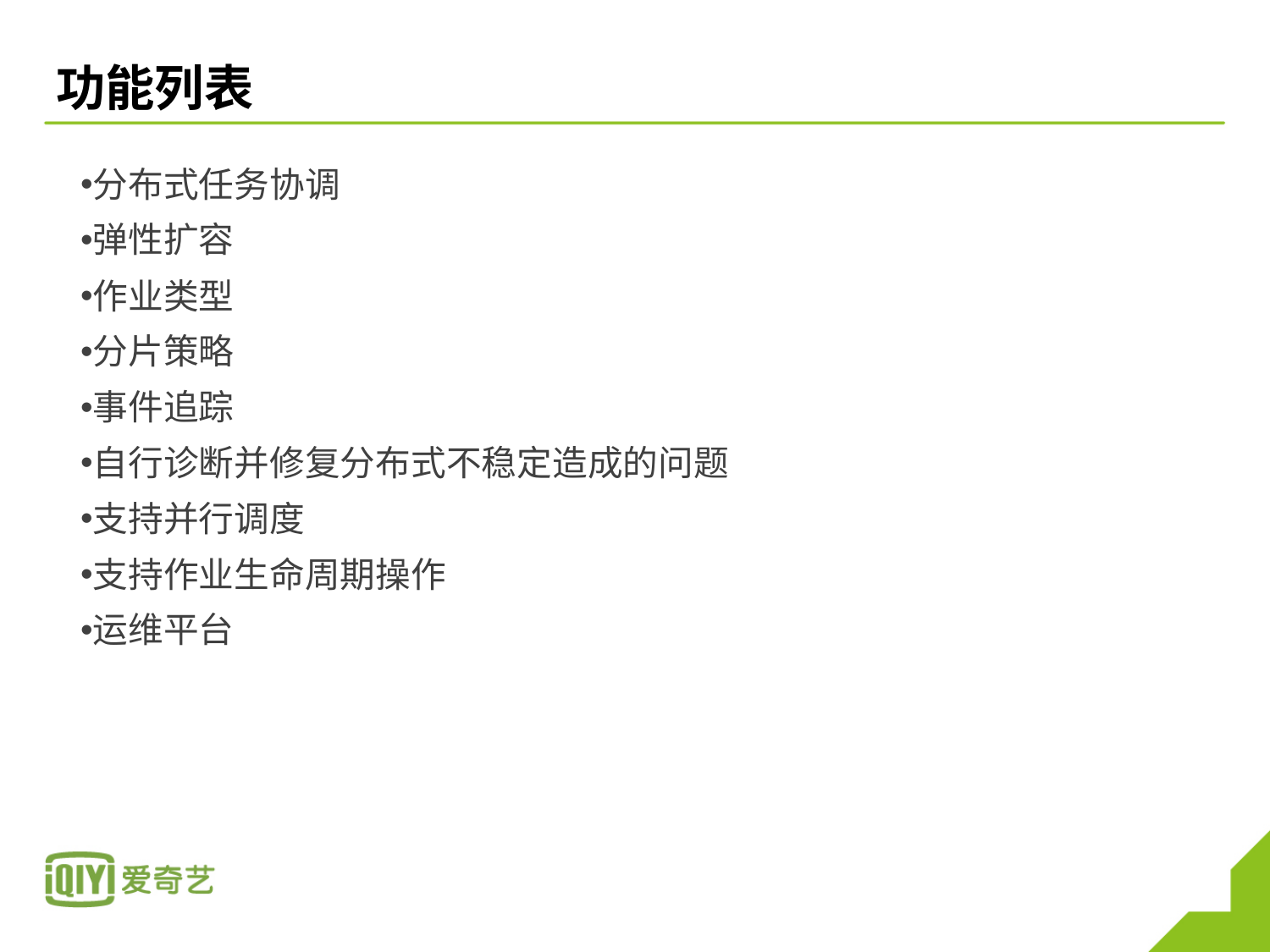

# 功能列表
分布式任务协调
弹性扩容
作业类型
分片策略
事件追踪
自行诊断并修复分布式不稳定造成的问题
支持并行调度
支持作业生命周期操作
运维平台